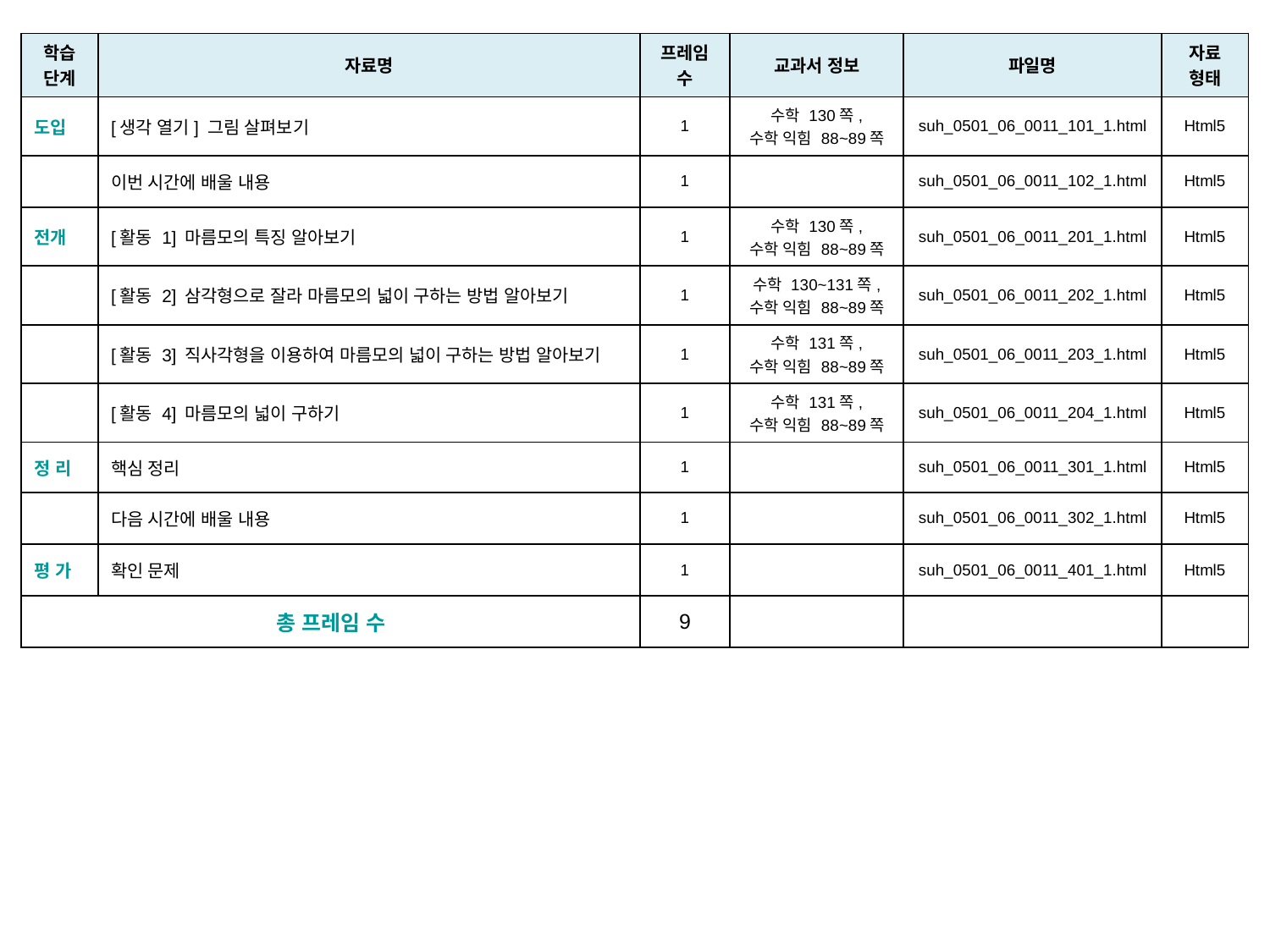

| 학습 단계 | 자료명 | 프레임 수 | 교과서 정보 | 파일명 | 자료 형태 |
| --- | --- | --- | --- | --- | --- |
| 도입 | [생각 열기] 그림 살펴보기 | 1 | 수학 130쪽, 수학 익힘 88~89쪽 | suh\_0501\_06\_0011\_101\_1.html | Html5 |
|  | 이번 시간에 배울 내용 | 1 |  | suh\_0501\_06\_0011\_102\_1.html | Html5 |
| 전개 | [활동 1] 마름모의 특징 알아보기 | 1 | 수학 130쪽, 수학 익힘 88~89쪽 | suh\_0501\_06\_0011\_201\_1.html | Html5 |
|  | [활동 2] 삼각형으로 잘라 마름모의 넓이 구하는 방법 알아보기 | 1 | 수학 130~131쪽, 수학 익힘 88~89쪽 | suh\_0501\_06\_0011\_202\_1.html | Html5 |
|  | [활동 3] 직사각형을 이용하여 마름모의 넓이 구하는 방법 알아보기 | 1 | 수학 131쪽, 수학 익힘 88~89쪽 | suh\_0501\_06\_0011\_203\_1.html | Html5 |
|  | [활동 4] 마름모의 넓이 구하기 | 1 | 수학 131쪽, 수학 익힘 88~89쪽 | suh\_0501\_06\_0011\_204\_1.html | Html5 |
| 정 리 | 핵심 정리 | 1 |  | suh\_0501\_06\_0011\_301\_1.html | Html5 |
|  | 다음 시간에 배울 내용 | 1 |  | suh\_0501\_06\_0011\_302\_1.html | Html5 |
| 평 가 | 확인 문제 | 1 |  | suh\_0501\_06\_0011\_401\_1.html | Html5 |
| 총 프레임 수 |  | 9 |  |  |  |